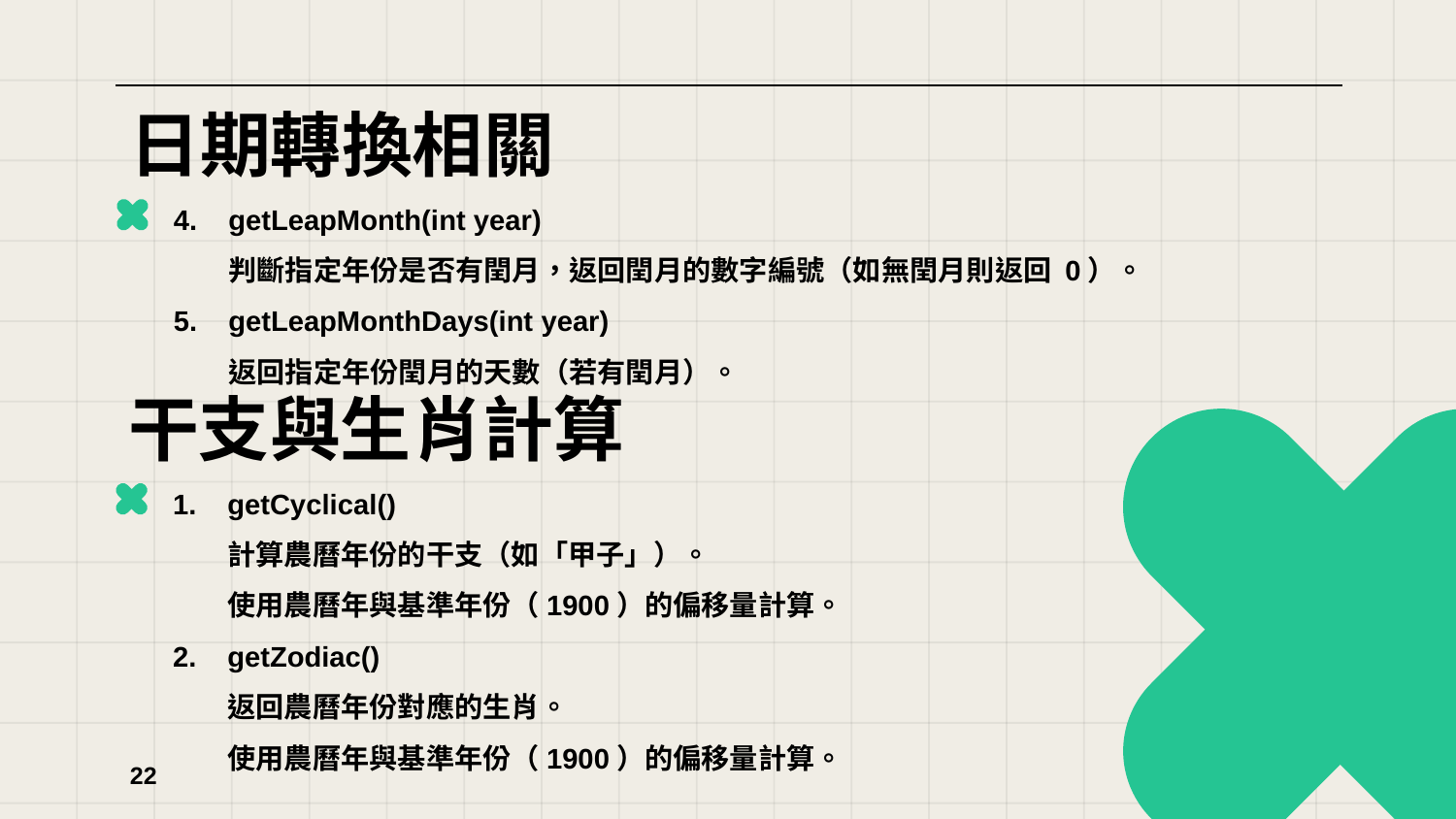

# 日期轉換相關
getLeapMonth(int year)
判斷指定年份是否有閏月，返回閏月的數字編號（如無閏月則返回 0）。
getLeapMonthDays(int year)
返回指定年份閏月的天數（若有閏月）。

干支與生肖計算
getCyclical()
計算農曆年份的干支（如「甲子」）。
使用農曆年與基準年份（1900）的偏移量計算。
getZodiac()
返回農曆年份對應的生肖。
使用農曆年與基準年份（1900）的偏移量計算。

22